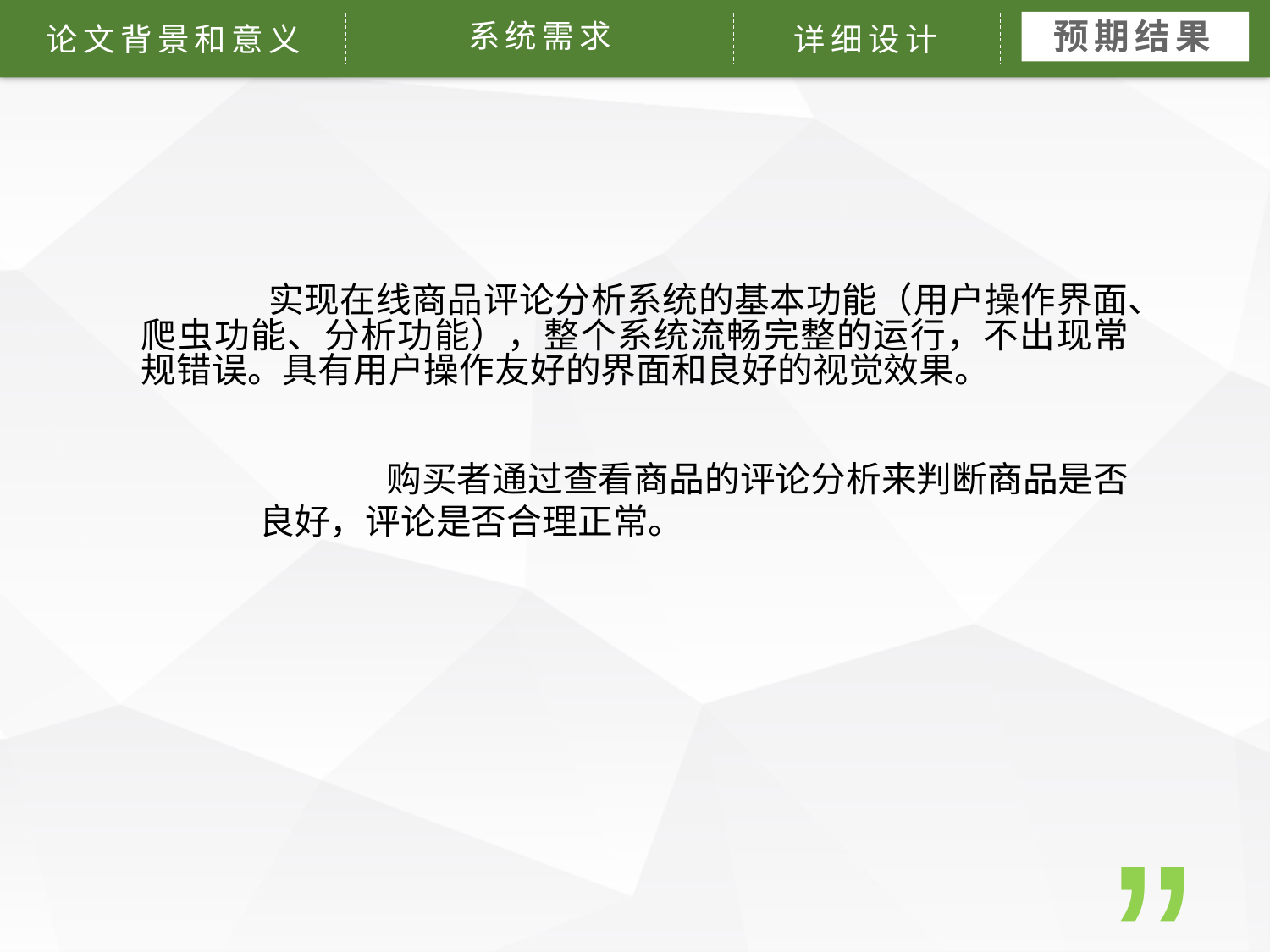

预期结果
系统需求

论文背景和意义
详细设计
“
	实现在线商品评论分析系统的基本功能（用户操作界面、爬虫功能、分析功能），整个系统流畅完整的运行，不出现常规错误。具有用户操作友好的界面和良好的视觉效果。
	购买者通过查看商品的评论分析来判断商品是否良好，评论是否合理正常。
”